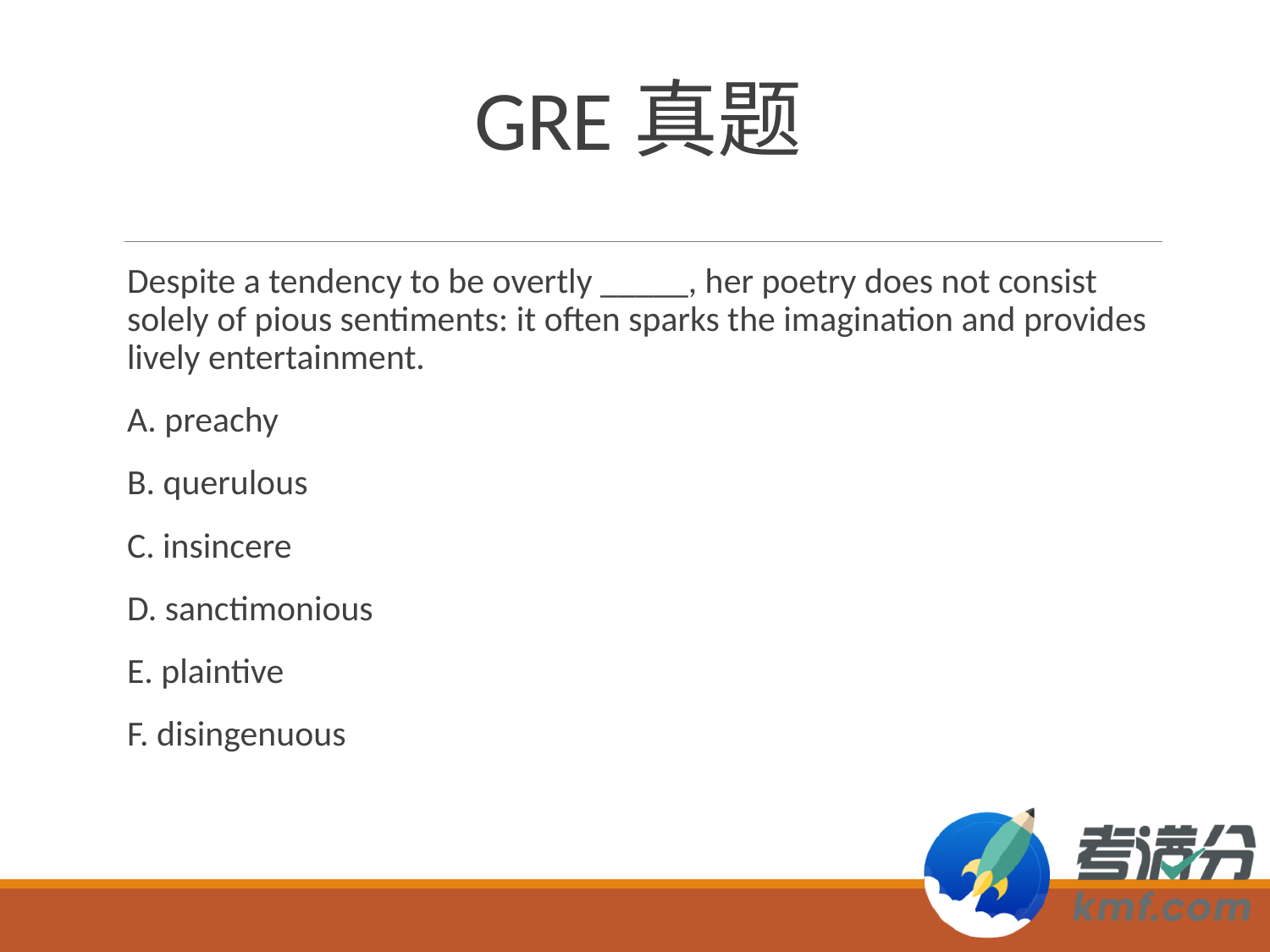

# GRE真题
Despite a tendency to be overtly _____, her poetry does not consist solely of pious sentiments: it often sparks the imagination and provides lively entertainment.
A. preachy
B. querulous
C. insincere
D. sanctimonious
E. plaintive
F. disingenuous